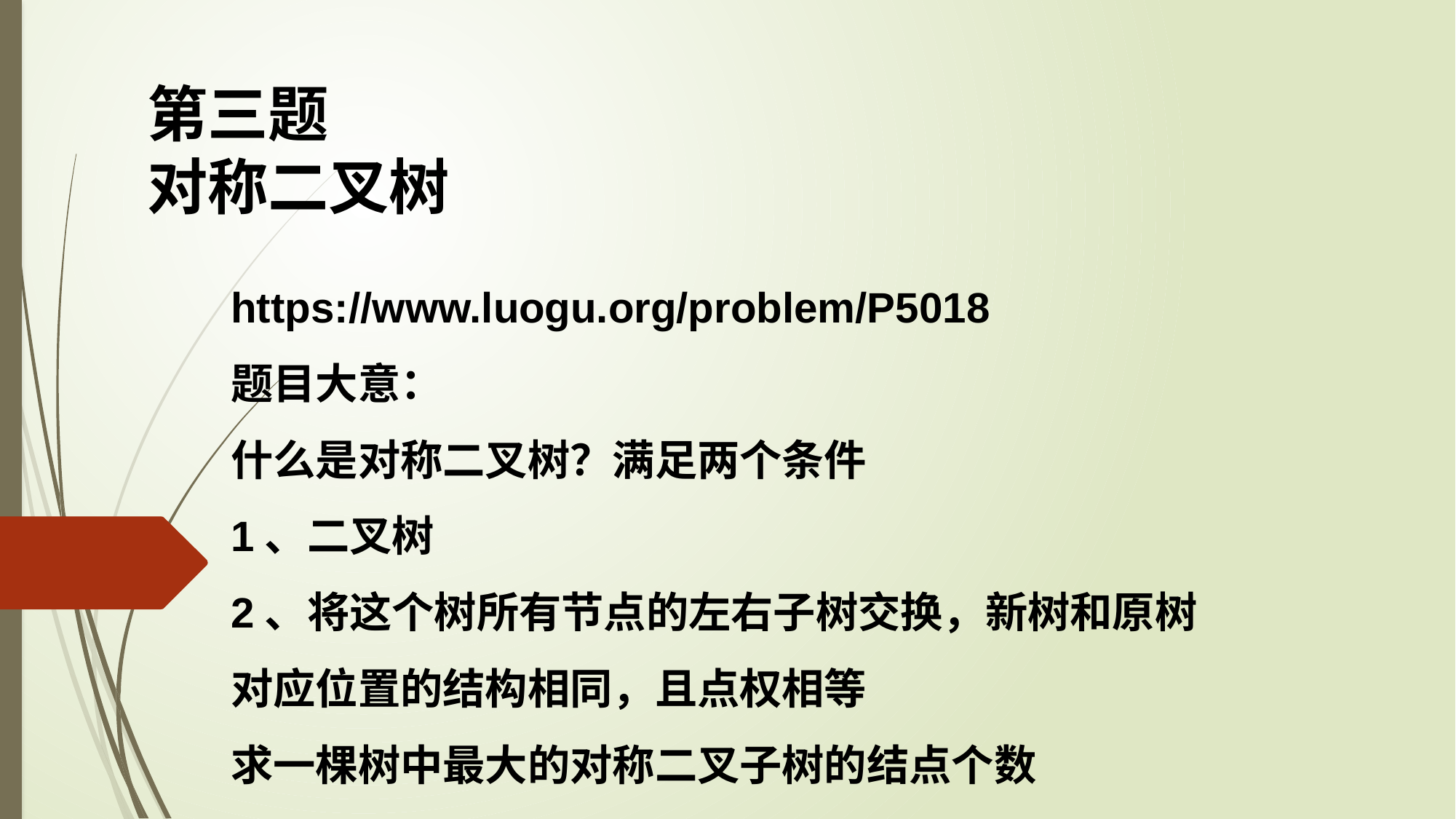

第三题
对称二叉树
https://www.luogu.org/problem/P5018
题目大意：
什么是对称二叉树？满足两个条件
1、二叉树
2、将这个树所有节点的左右子树交换，新树和原树对应位置的结构相同，且点权相等
求一棵树中最大的对称二叉子树的结点个数